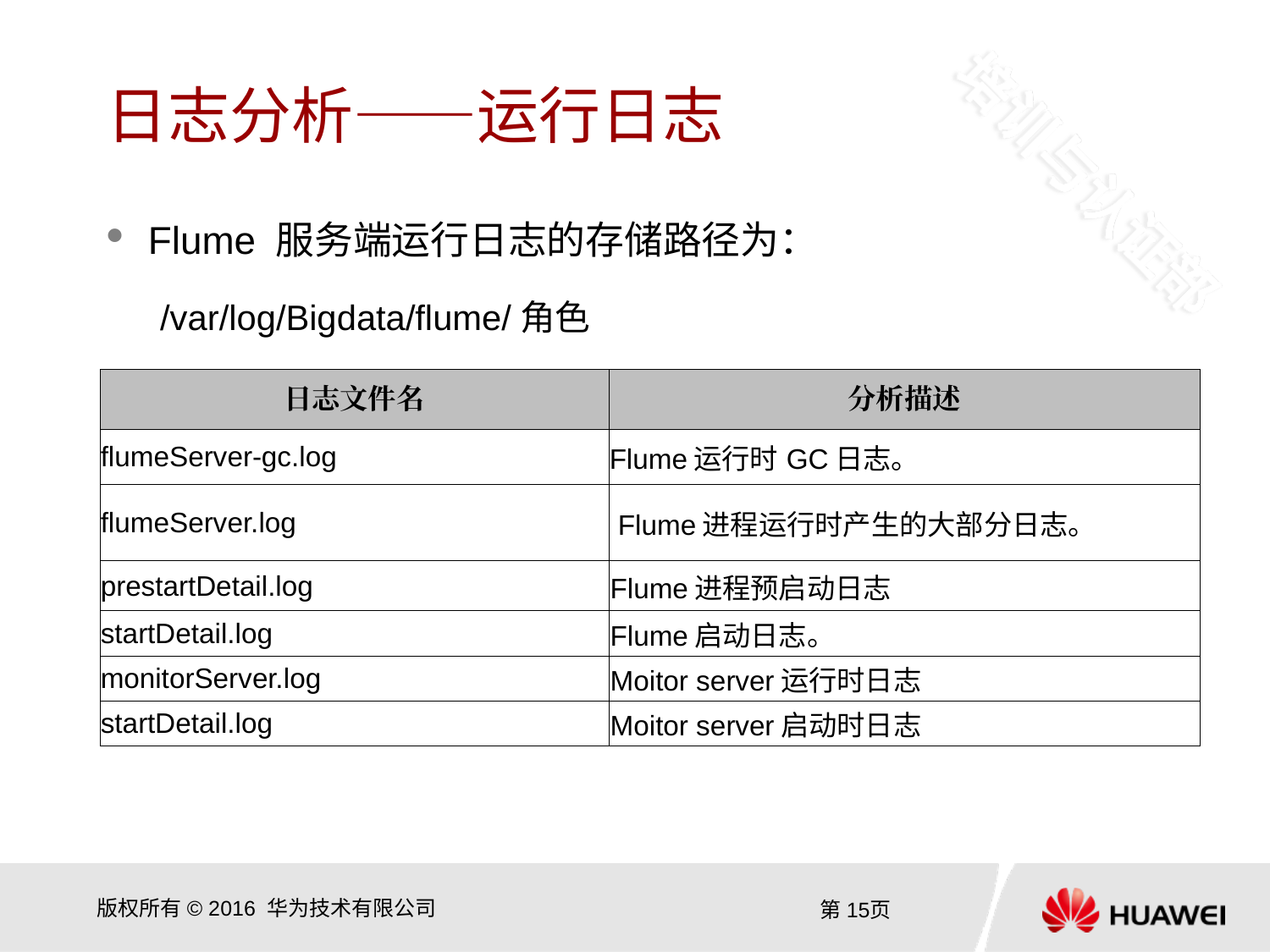

# 日志分析——运行日志
Flume 服务端运行日志的存储路径为：
     /var/log/Bigdata/flume/角色

| 日志文件名 | 分析描述 |
| --- | --- |
| flumeServer-gc.log | Flume运行时GC日志。 |
| flumeServer.log | Flume进程运行时产生的大部分日志。 |
| prestartDetail.log | Flume进程预启动日志 |
| startDetail.log | Flume启动日志。 |
| monitorServer.log | Moitor server运行时日志 |
| startDetail.log | Moitor server启动时日志 |